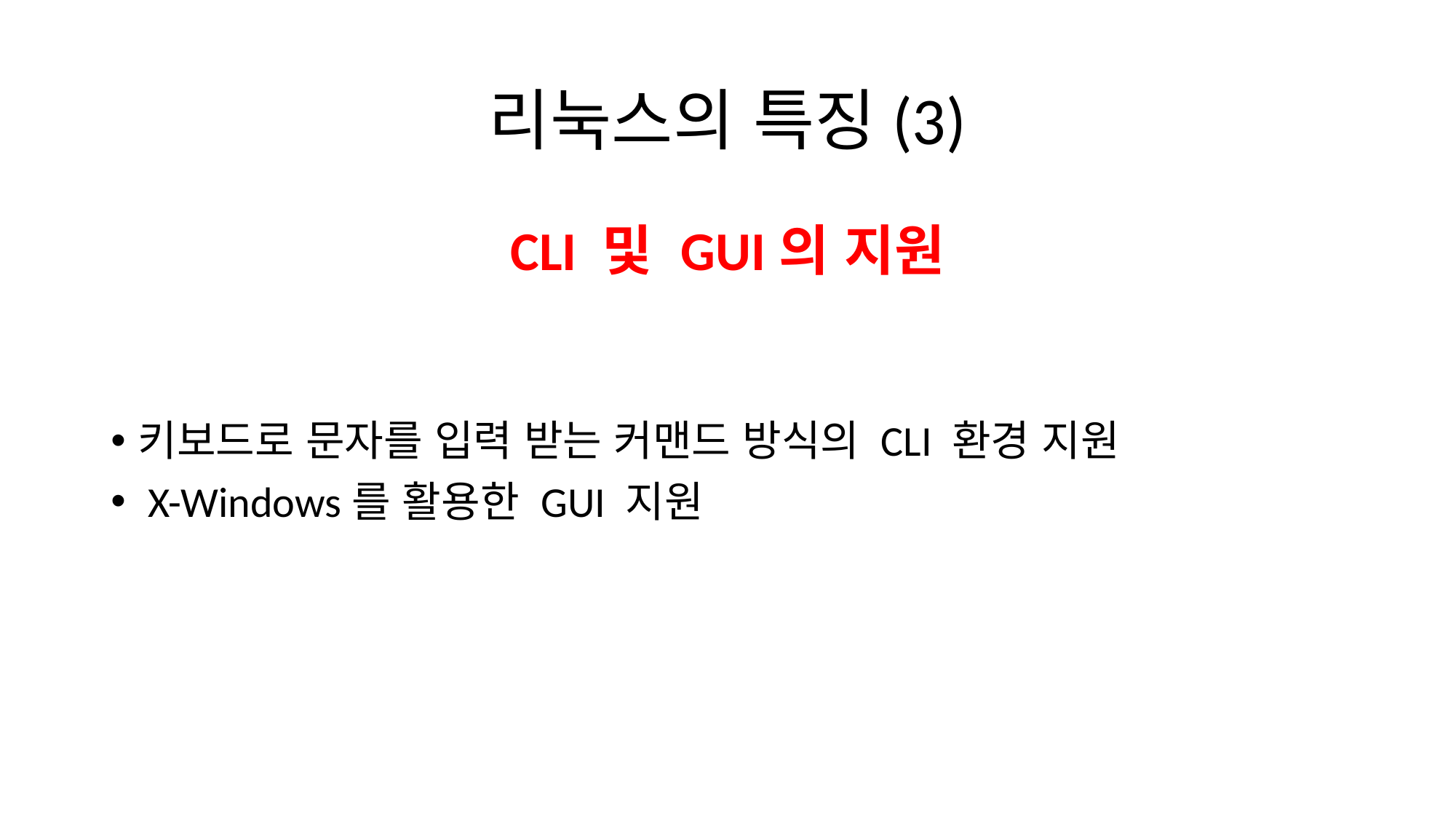

# 리눅스의 특징(3)
CLI 및 GUI의 지원

키보드로 문자를 입력 받는 커맨드 방식의 CLI 환경 지원
 X-Windows를 활용한 GUI 지원